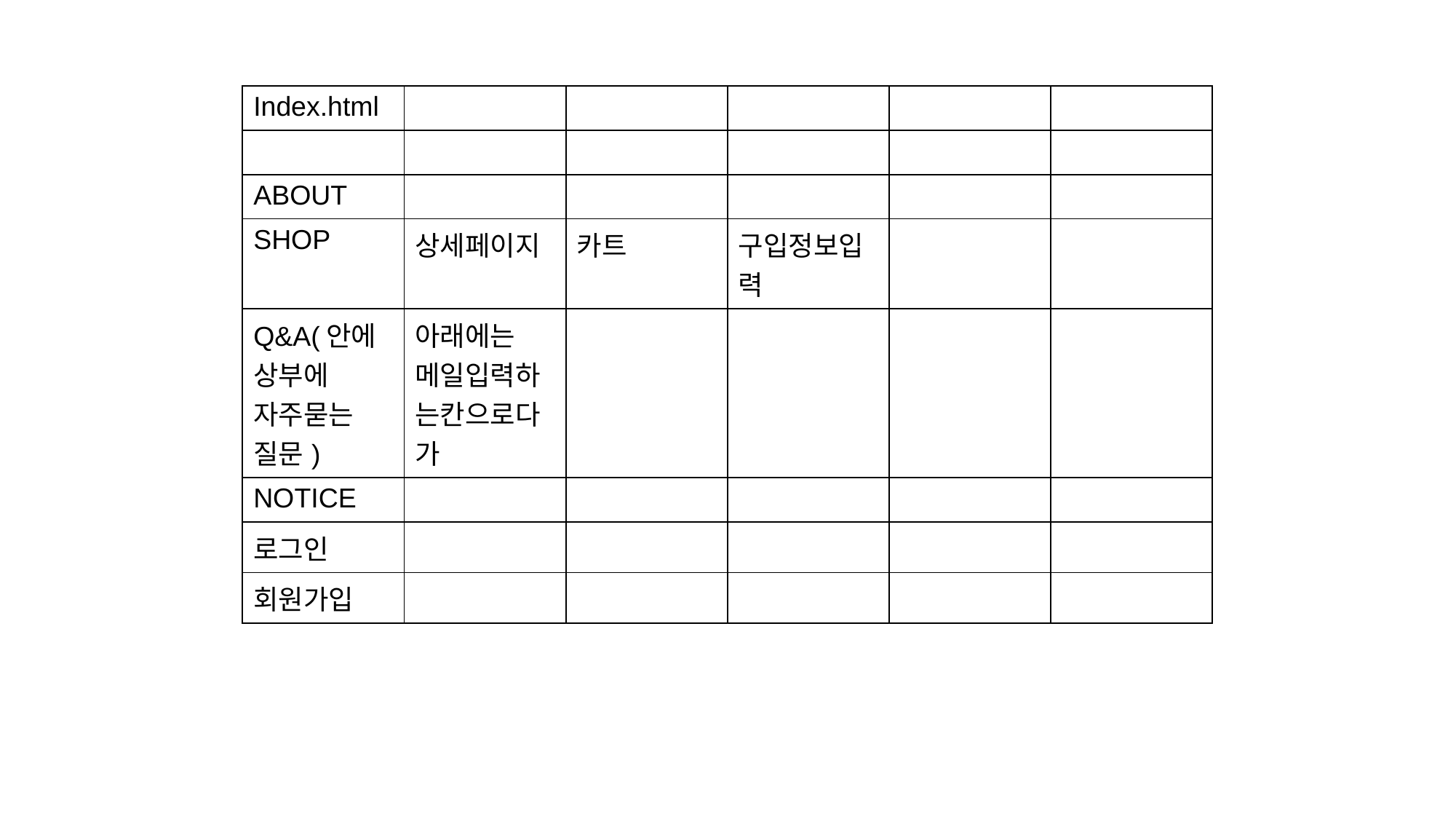

| Index.html |  |  |  |  |  |
| --- | --- | --- | --- | --- | --- |
|  |  |  |  |  |  |
| ABOUT |  |  |  |  |  |
| SHOP | 상세페이지 | 카트 | 구입정보입력 |  |  |
| Q&A(안에 상부에 자주묻는 질문) | 아래에는 메일입력하는칸으로다가 |  |  |  |  |
| NOTICE |  |  |  |  |  |
| 로그인 |  |  |  |  |  |
| 회원가입 |  |  |  |  |  |